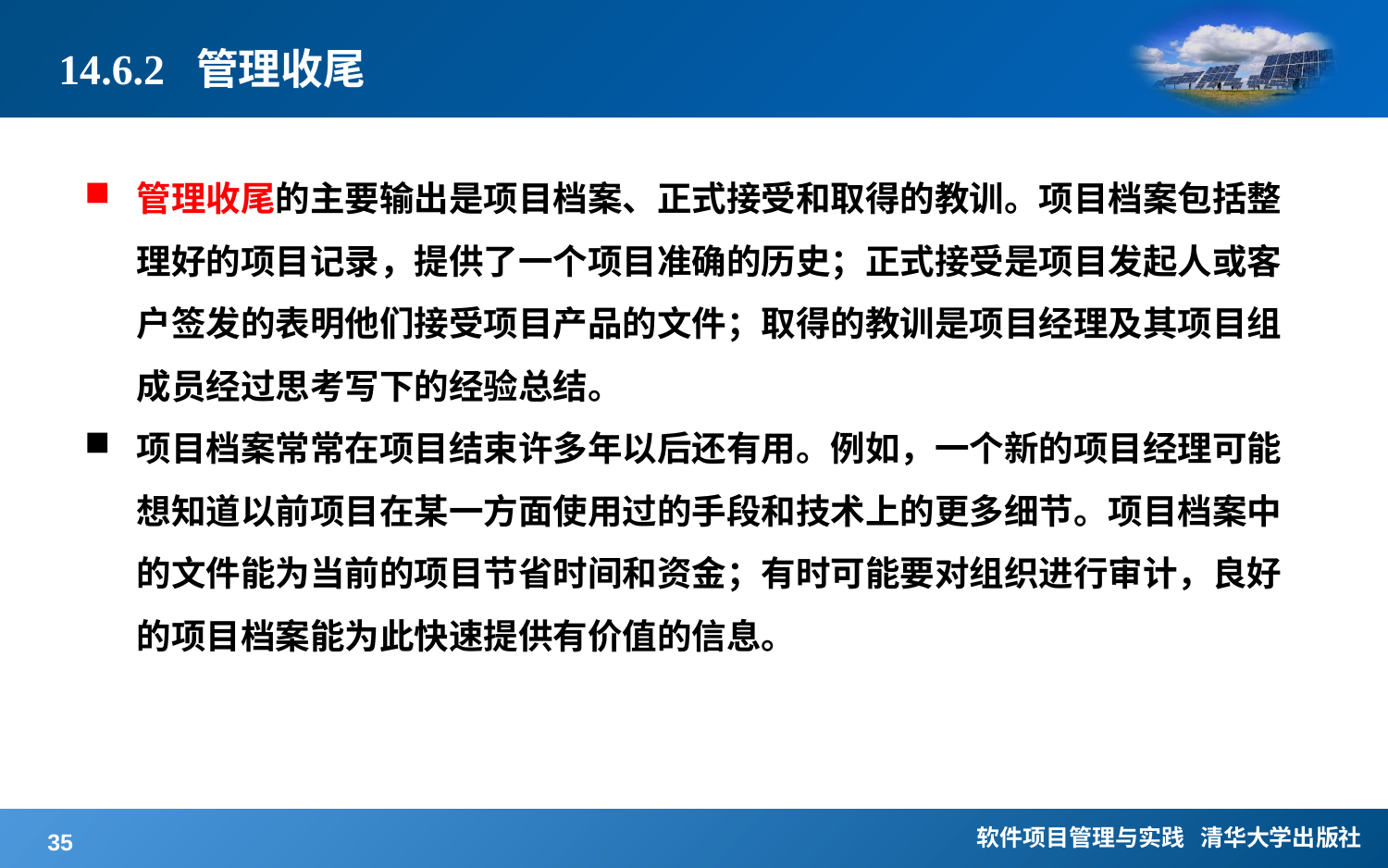

# 14.6.2  管理收尾
管理收尾的主要输出是项目档案、正式接受和取得的教训。项目档案包括整理好的项目记录，提供了一个项目准确的历史；正式接受是项目发起人或客户签发的表明他们接受项目产品的文件；取得的教训是项目经理及其项目组成员经过思考写下的经验总结。
项目档案常常在项目结束许多年以后还有用。例如，一个新的项目经理可能想知道以前项目在某一方面使用过的手段和技术上的更多细节。项目档案中的文件能为当前的项目节省时间和资金；有时可能要对组织进行审计，良好的项目档案能为此快速提供有价值的信息。